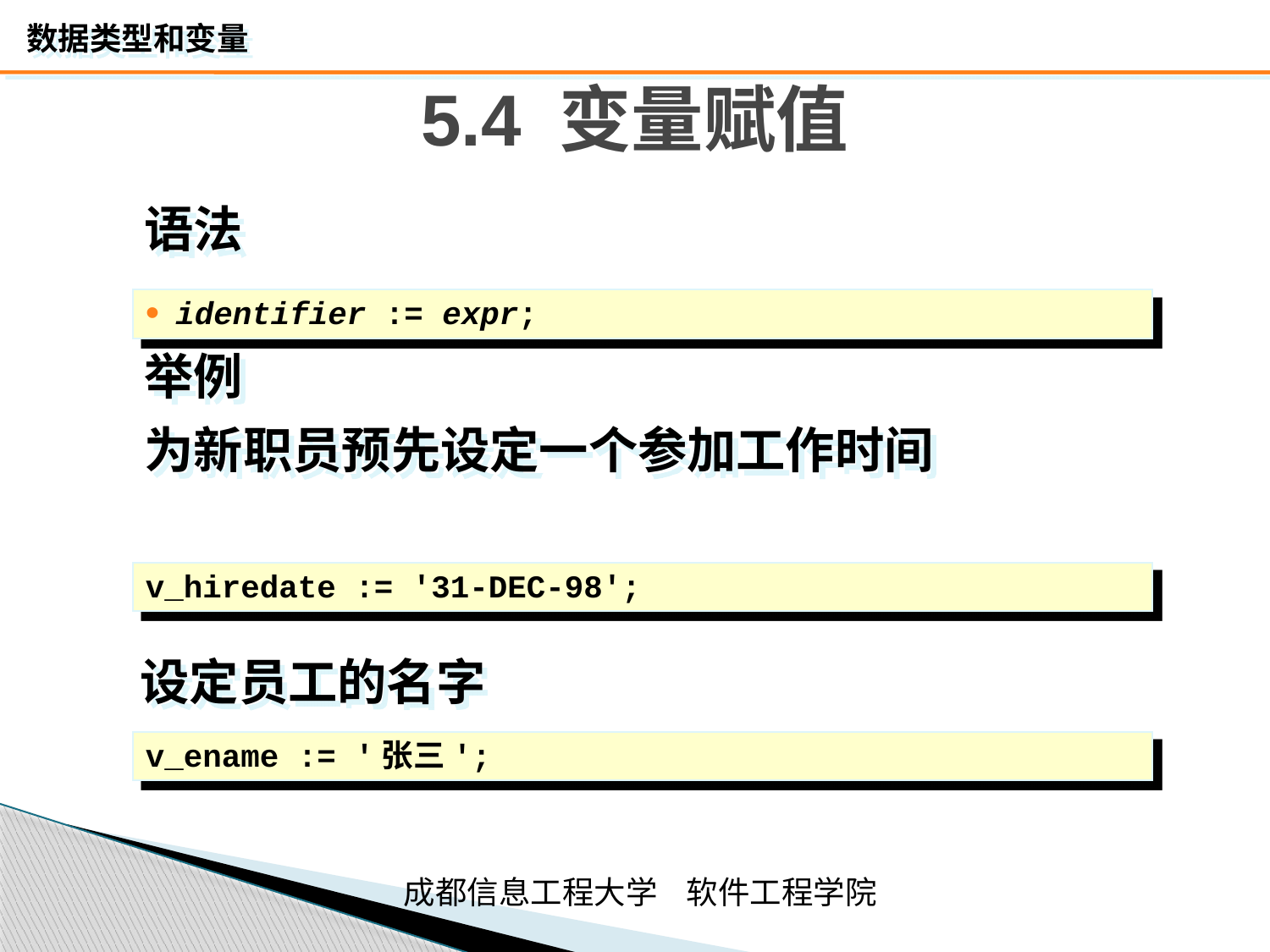

# 5.4 变量赋值
语法

举例
为新职员预先设定一个参加工作时间
identifier := expr;
v_hiredate := '31-DEC-98';
设定员工的名字
v_ename := '张三';